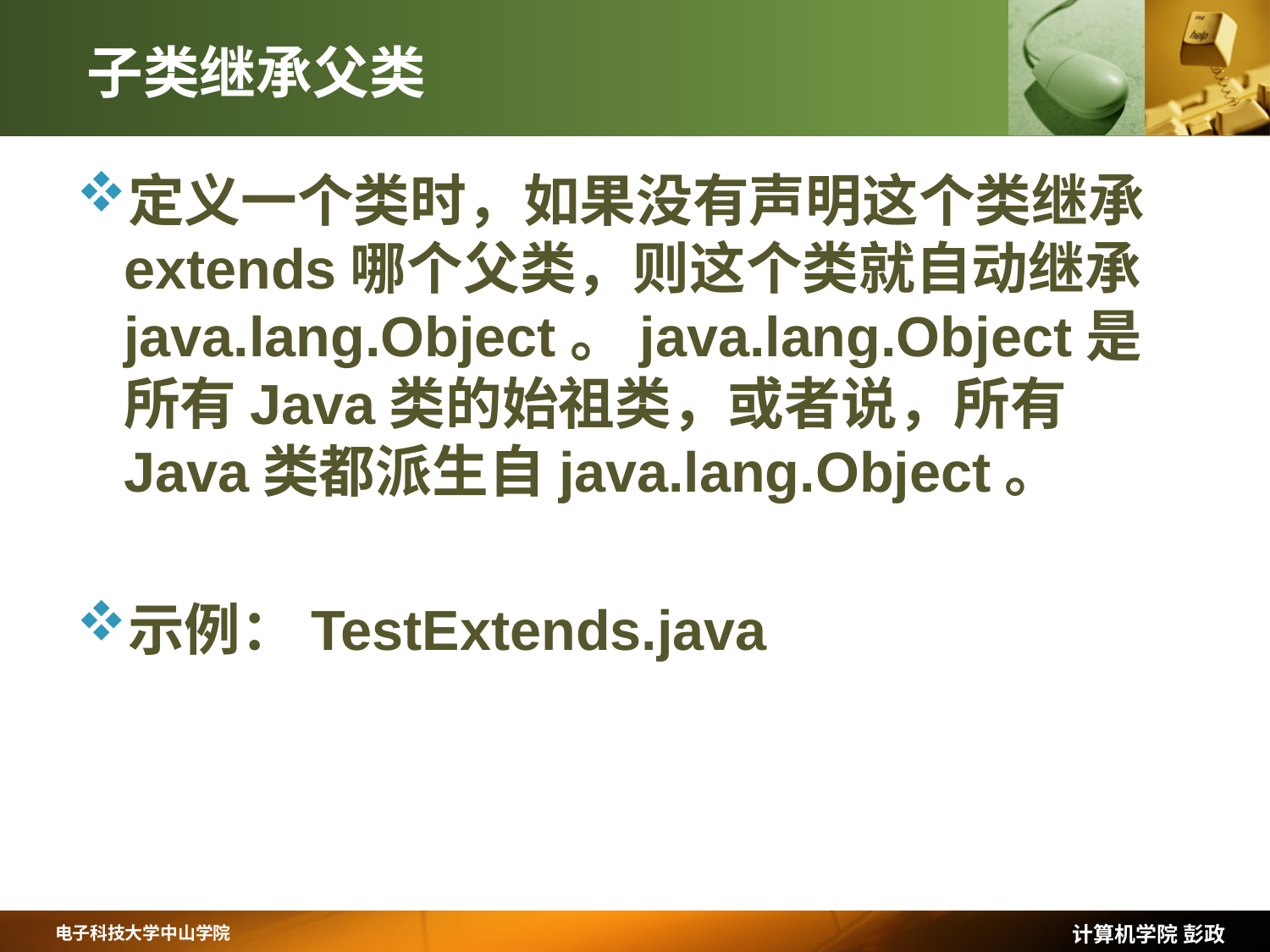

# 子类继承父类
定义一个类时，如果没有声明这个类继承extends哪个父类，则这个类就自动继承java.lang.Object。java.lang.Object是所有Java类的始祖类，或者说，所有Java类都派生自java.lang.Object。

示例：TestExtends.java
计算机学院 彭政
电子科技大学中山学院